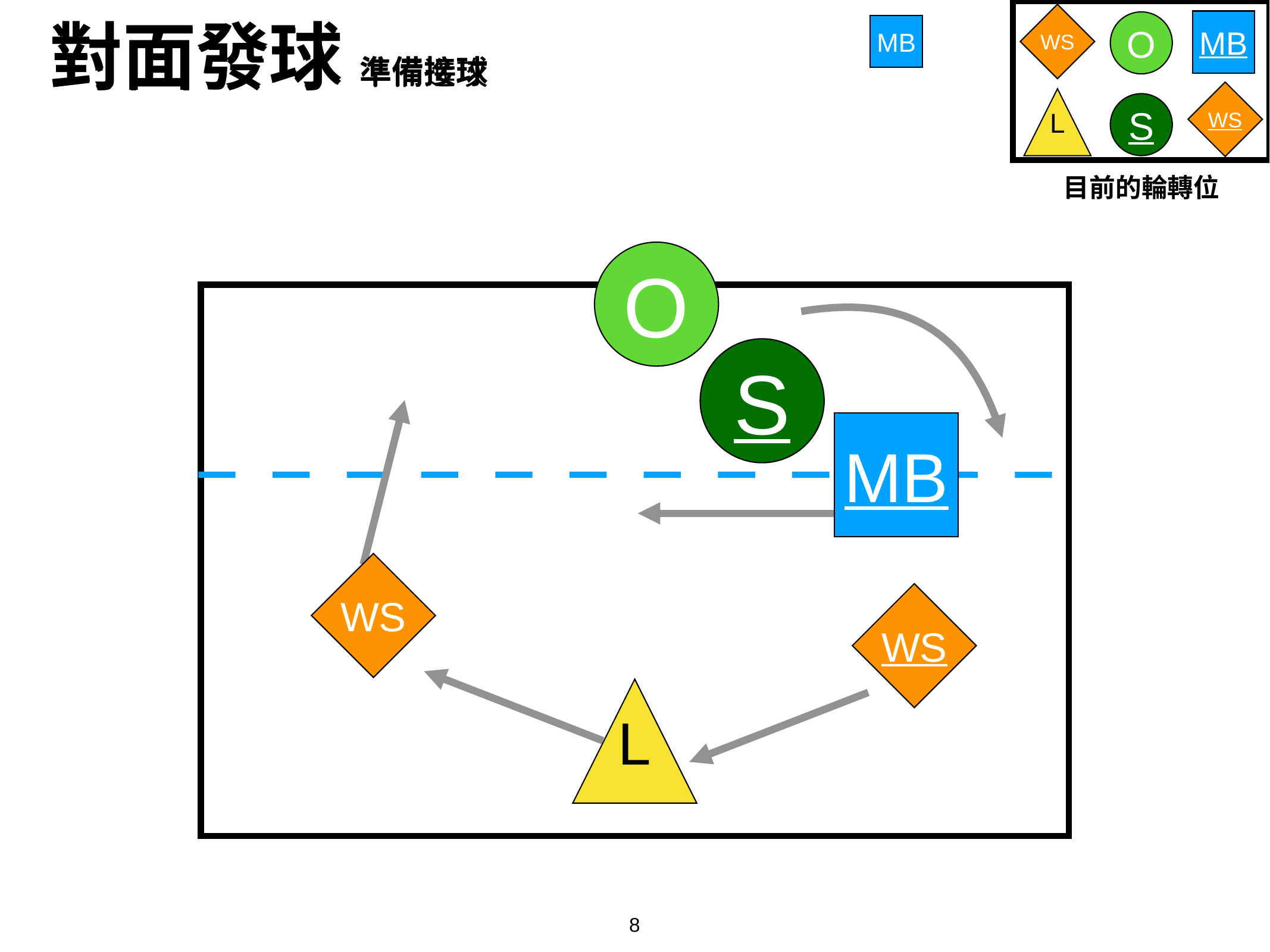

# 對面發球 準備接球
對面發球 準備進攻

WS
MB
O
MB
WS
L
S
目前的輪轉位
O

S

MB

WS
WS

L

8